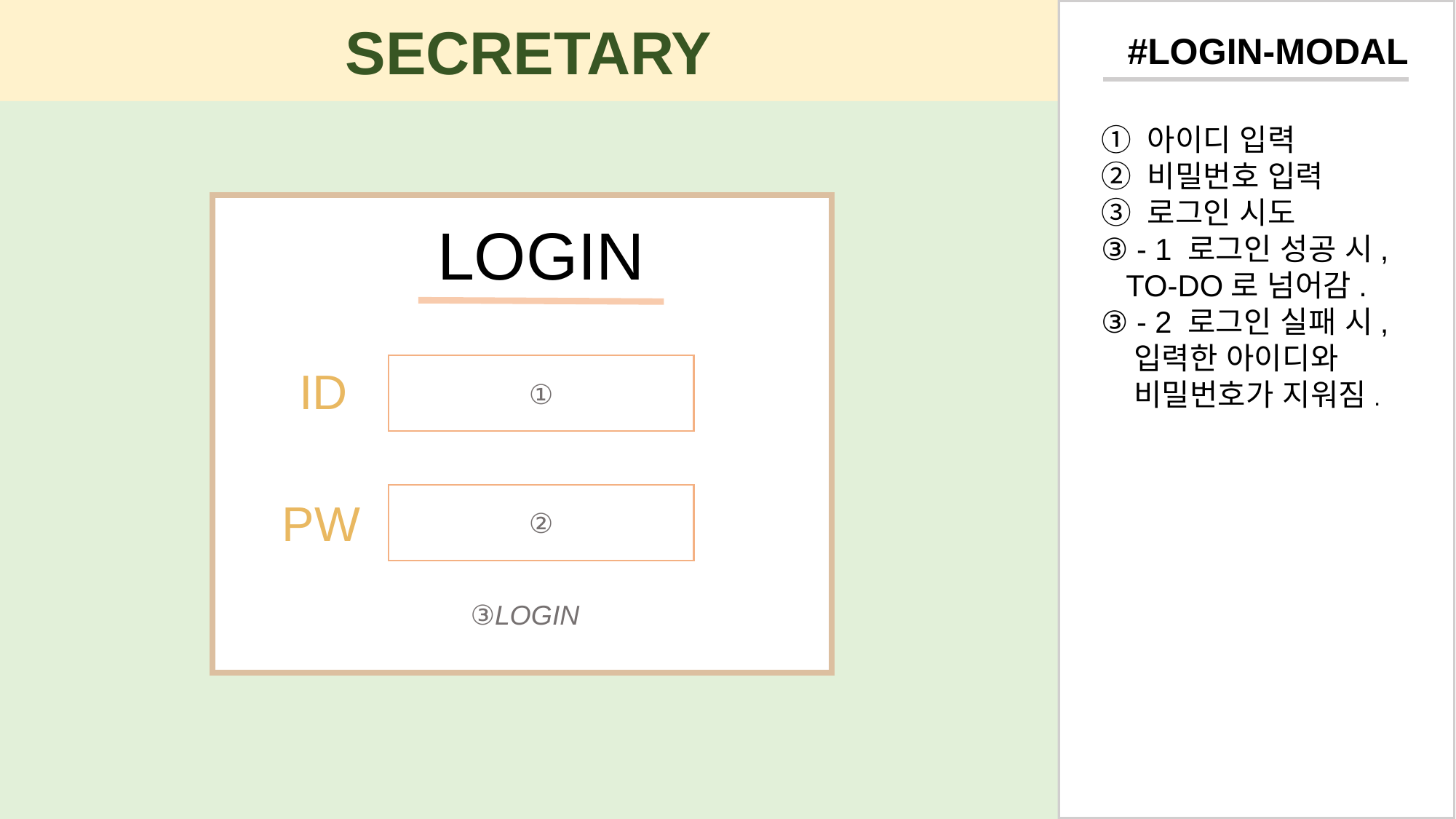

#LOGIN-MODAL

① 아이디 입력
② 비밀번호 입력
③ 로그인 시도
③ - 1 로그인 성공 시,
   TO-DO로 넘어감.
③ - 2 로그인 실패 시,
   입력한 아이디와
   비밀번호가 지워짐.

LOGIN
ID
①
②
PW
③LOGIN